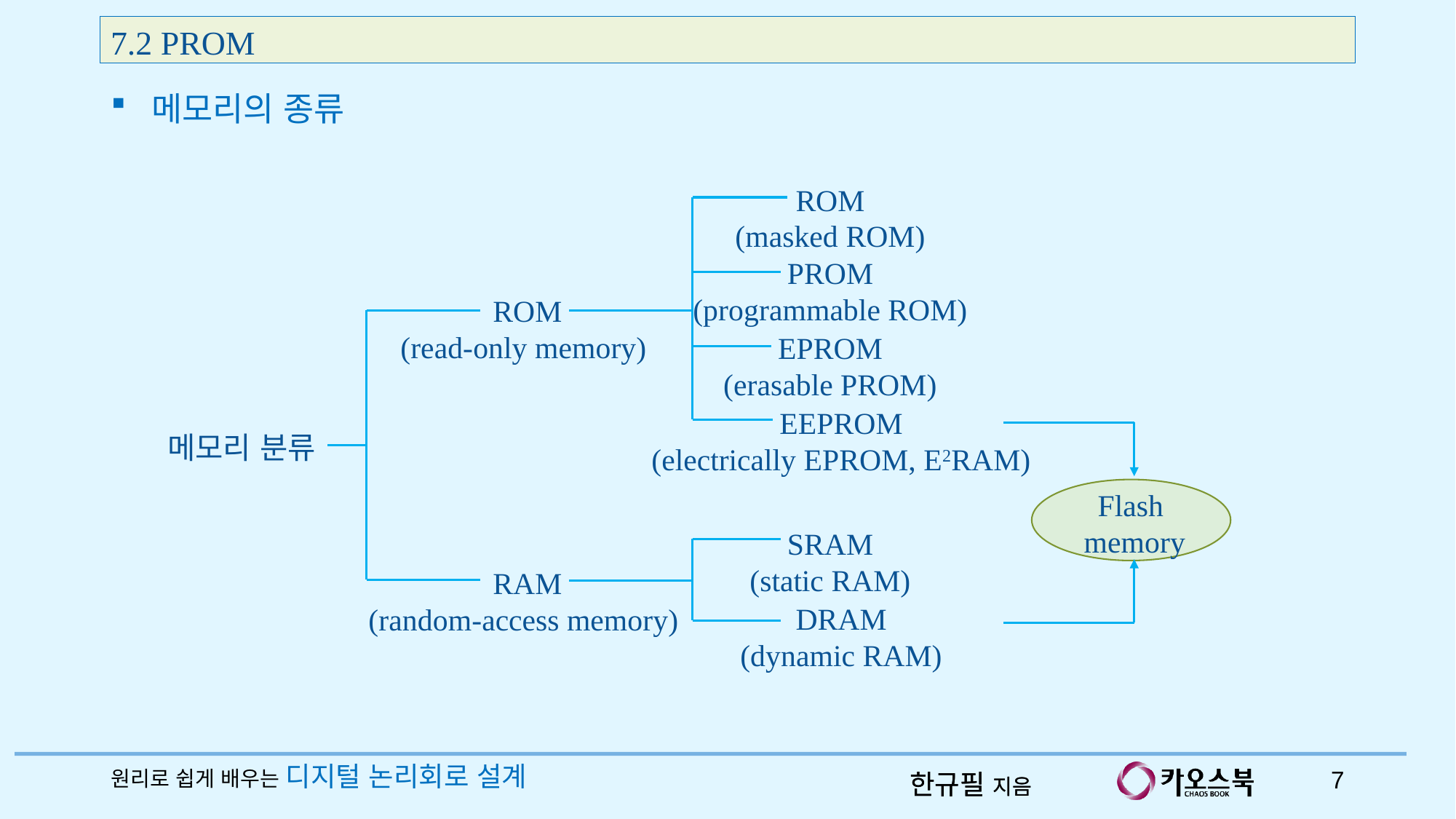

7.2 PROM
메모리의 종류
ROM
(masked ROM)
PROM
(programmable ROM)
ROM
(read-only memory)
EPROM
(erasable PROM)
EEPROM
(electrically EPROM, E2RAM)

Flash
memory
메모리 분류
SRAM
(static RAM)
RAM
(random-access memory)
DRAM
(dynamic RAM)
원리로 쉽게 배우는 디지털 논리회로 설계
7